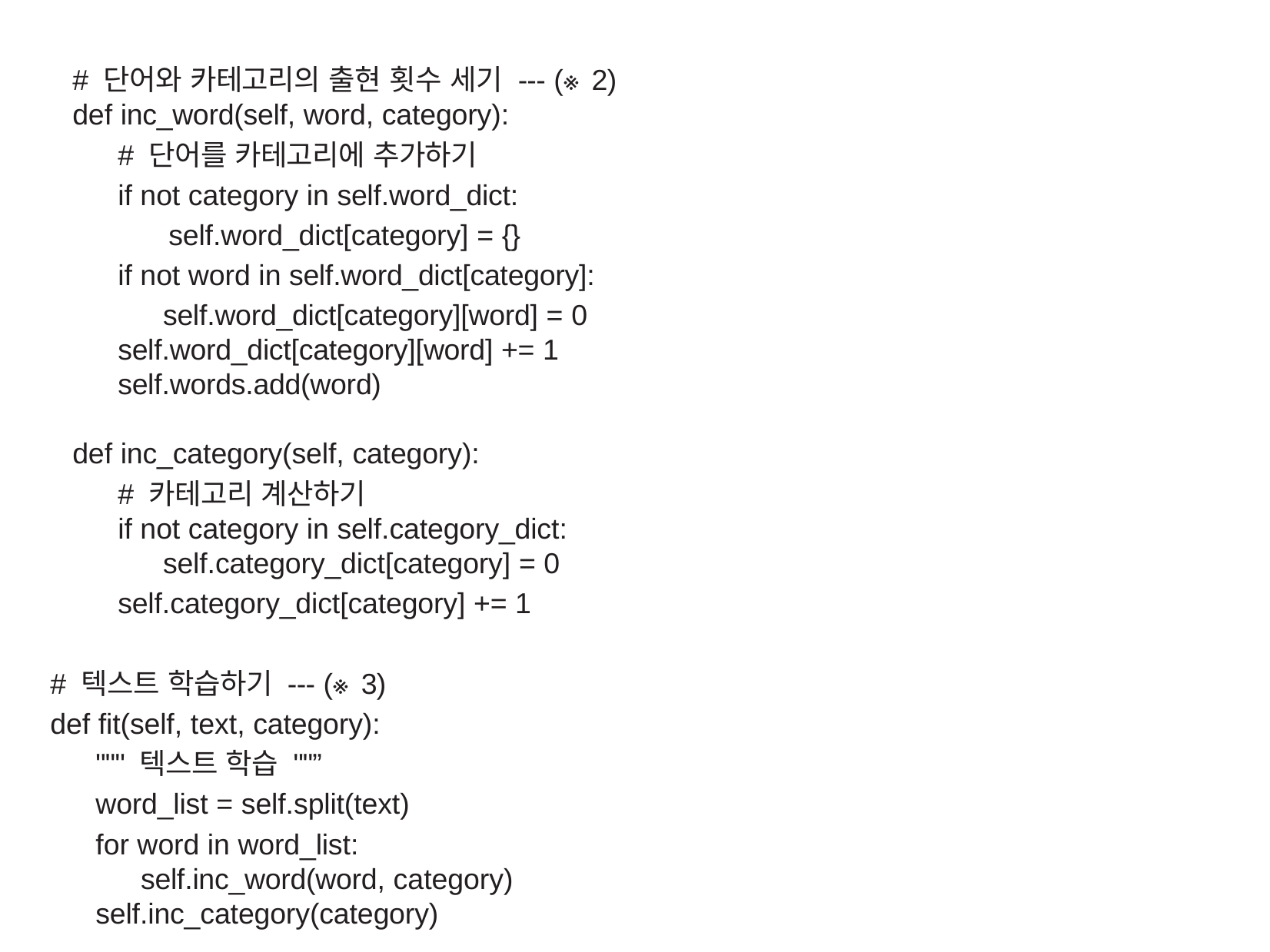

# 단어와 카테고리의 출현 횟수 세기 --- (※2)
def inc_word(self, word, category):
# 단어를 카테고리에 추가하기
if not category in self.word_dict:
self.word_dict[category] = {}
if not word in self.word_dict[category]:
self.word_dict[category][word] = 0
self.word_dict[category][word] += 1
self.words.add(word)

def inc_category(self, category):
# 카테고리 계산하기
if not category in self.category_dict:
self.category_dict[category] = 0
self.category_dict[category] += 1

# 텍스트 학습하기 --- (※3)
def fit(self, text, category):
""" 텍스트 학습 ""”
word_list = self.split(text)
for word in word_list:
self.inc_word(word, category)
self.inc_category(category)